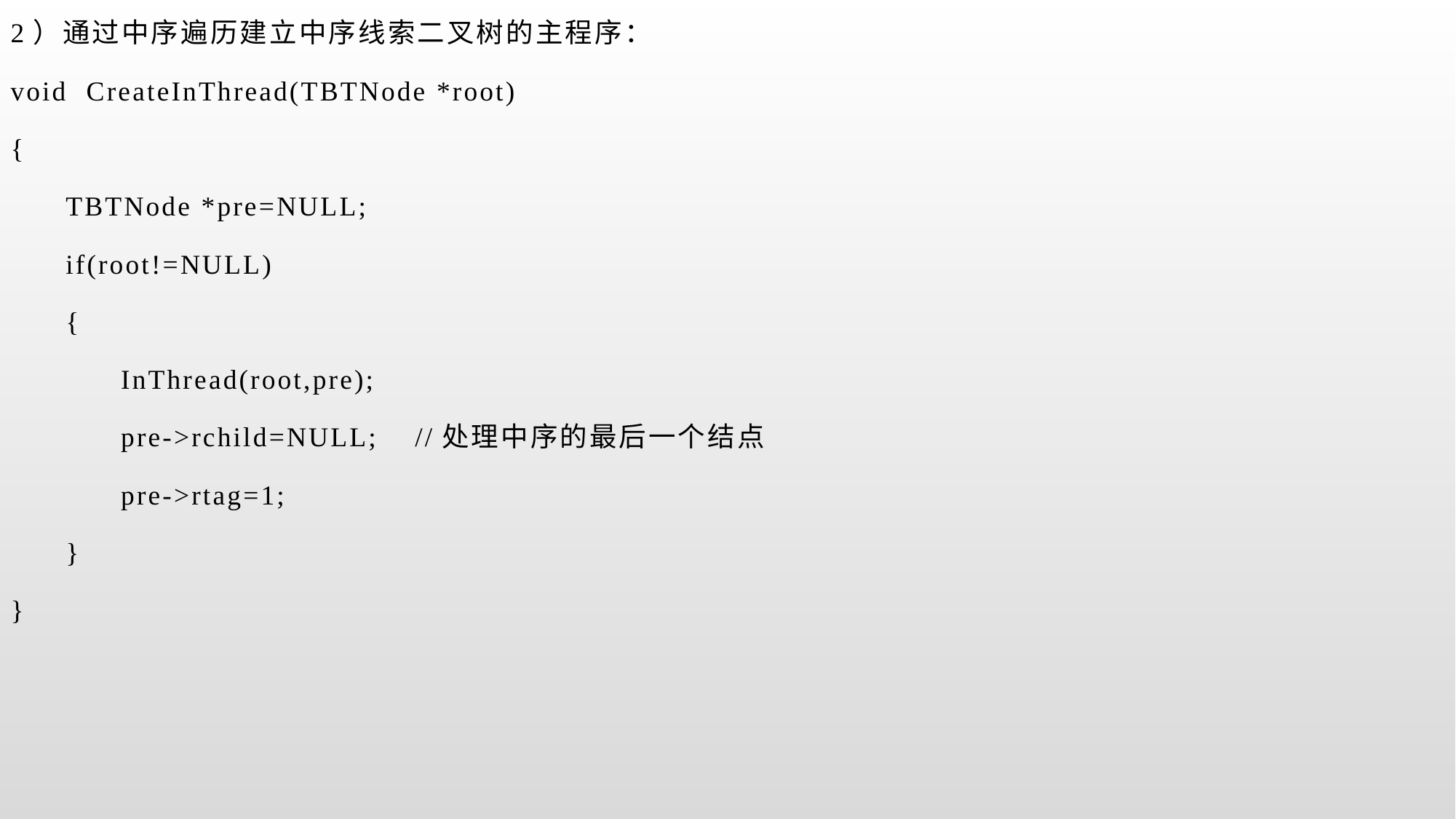

2）通过中序遍历建立中序线索二叉树的主程序：
void  CreateInThread(TBTNode *root)
{
      TBTNode *pre=NULL;
      if(root!=NULL)
      {
            InThread(root,pre);
            pre->rchild=NULL;    //处理中序的最后一个结点
            pre->rtag=1;
      }
}